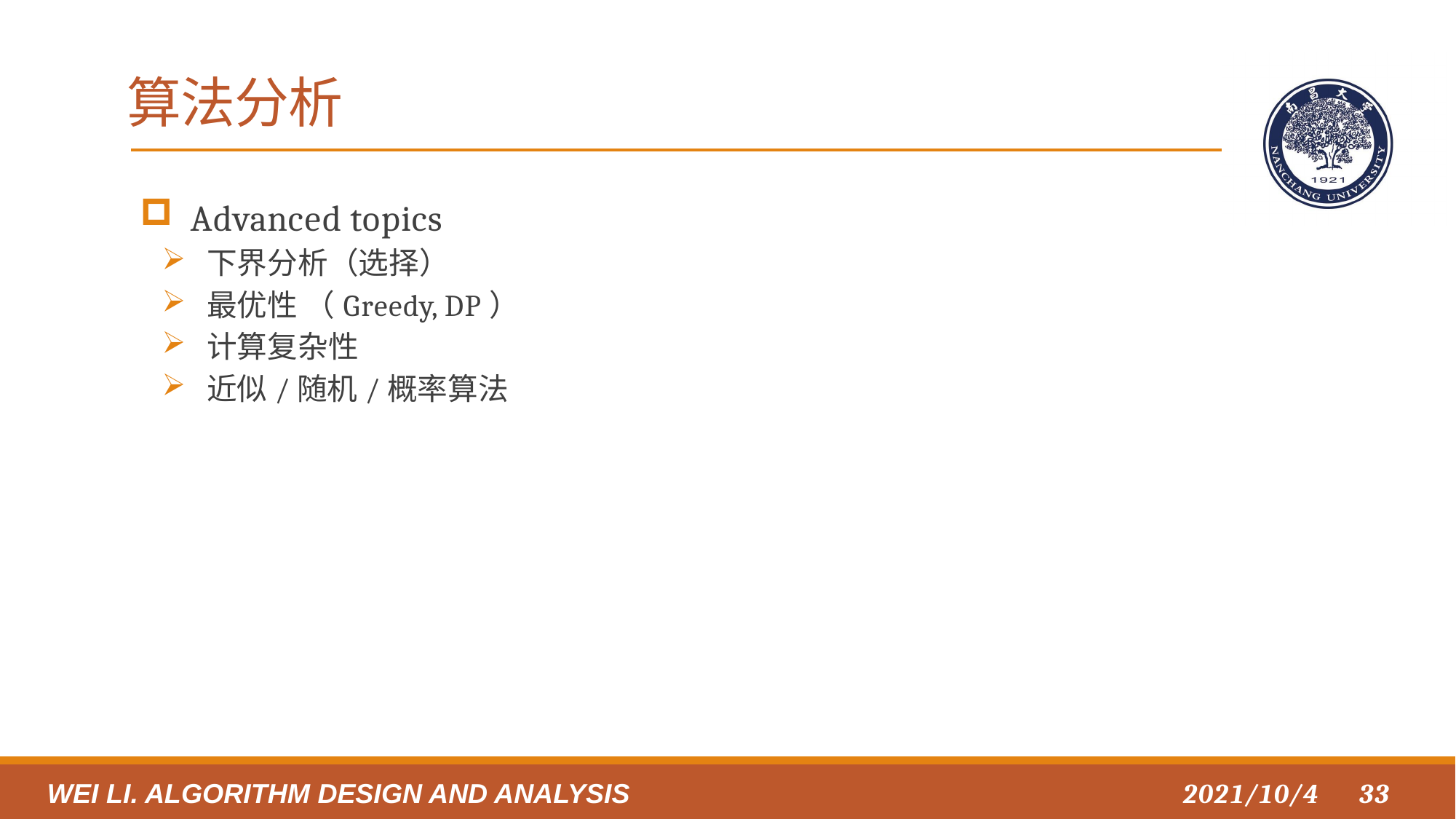

# 算法分析
  Advanced topics
  下界分析（选择）
  最优性 （Greedy, DP）
  计算复杂性
  近似/随机/概率算法
Wei li. ALGORITHM DESIGN AND ANALYSIS
2021/10/4
33